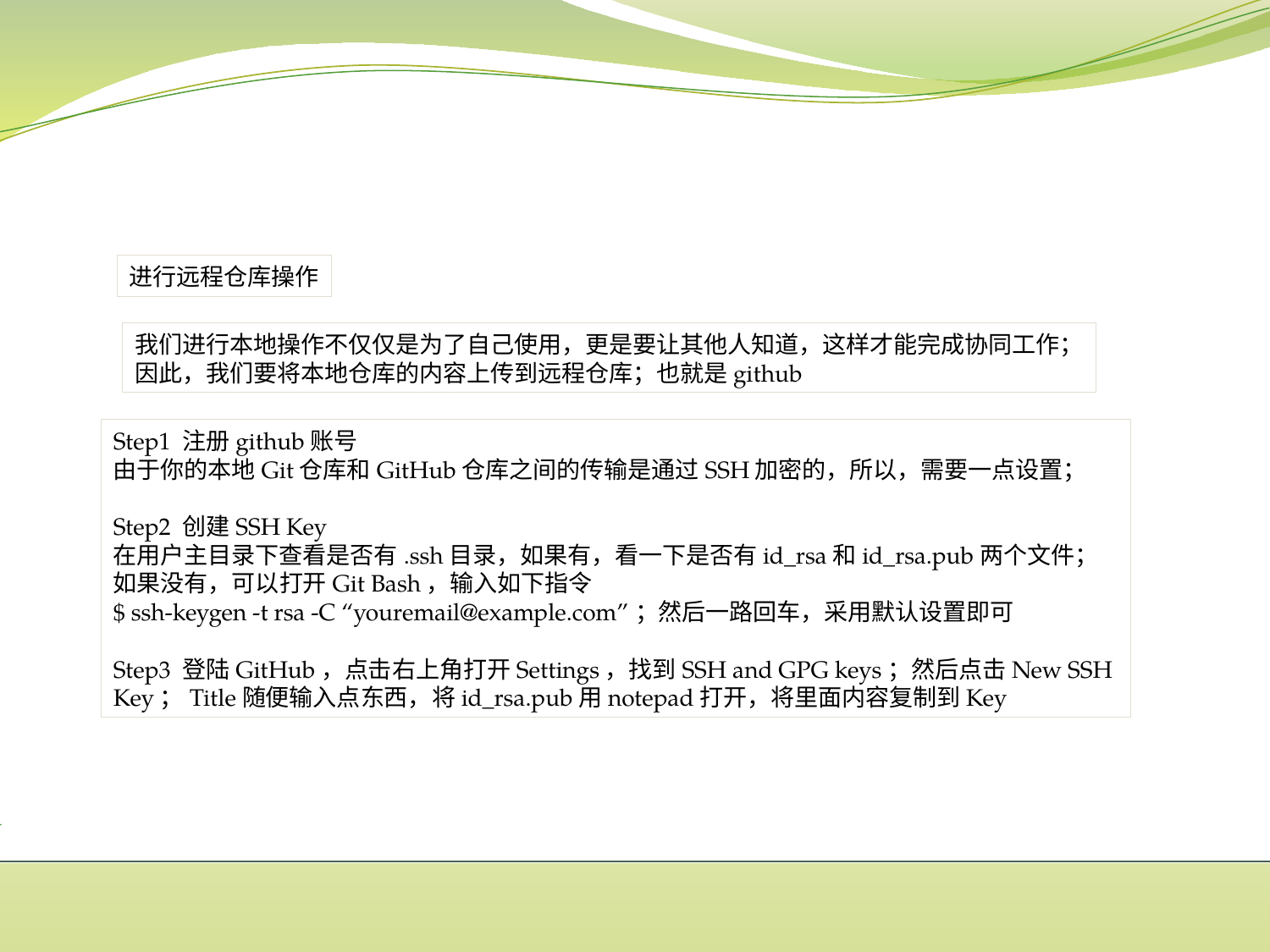

进行远程仓库操作
我们进行本地操作不仅仅是为了自己使用，更是要让其他人知道，这样才能完成协同工作；
因此，我们要将本地仓库的内容上传到远程仓库；也就是github
Step1 注册github账号
由于你的本地Git仓库和GitHub仓库之间的传输是通过SSH加密的，所以，需要一点设置；

Step2 创建SSH Key
在用户主目录下查看是否有.ssh目录，如果有，看一下是否有id_rsa和id_rsa.pub两个文件；
如果没有，可以打开Git Bash，输入如下指令
$ ssh-keygen -t rsa -C “youremail@example.com”；然后一路回车，采用默认设置即可

Step3 登陆GitHub，点击右上角打开Settings，找到SSH and GPG keys；然后点击New SSH
Key；Title随便输入点东西，将id_rsa.pub用notepad打开，将里面内容复制到Key